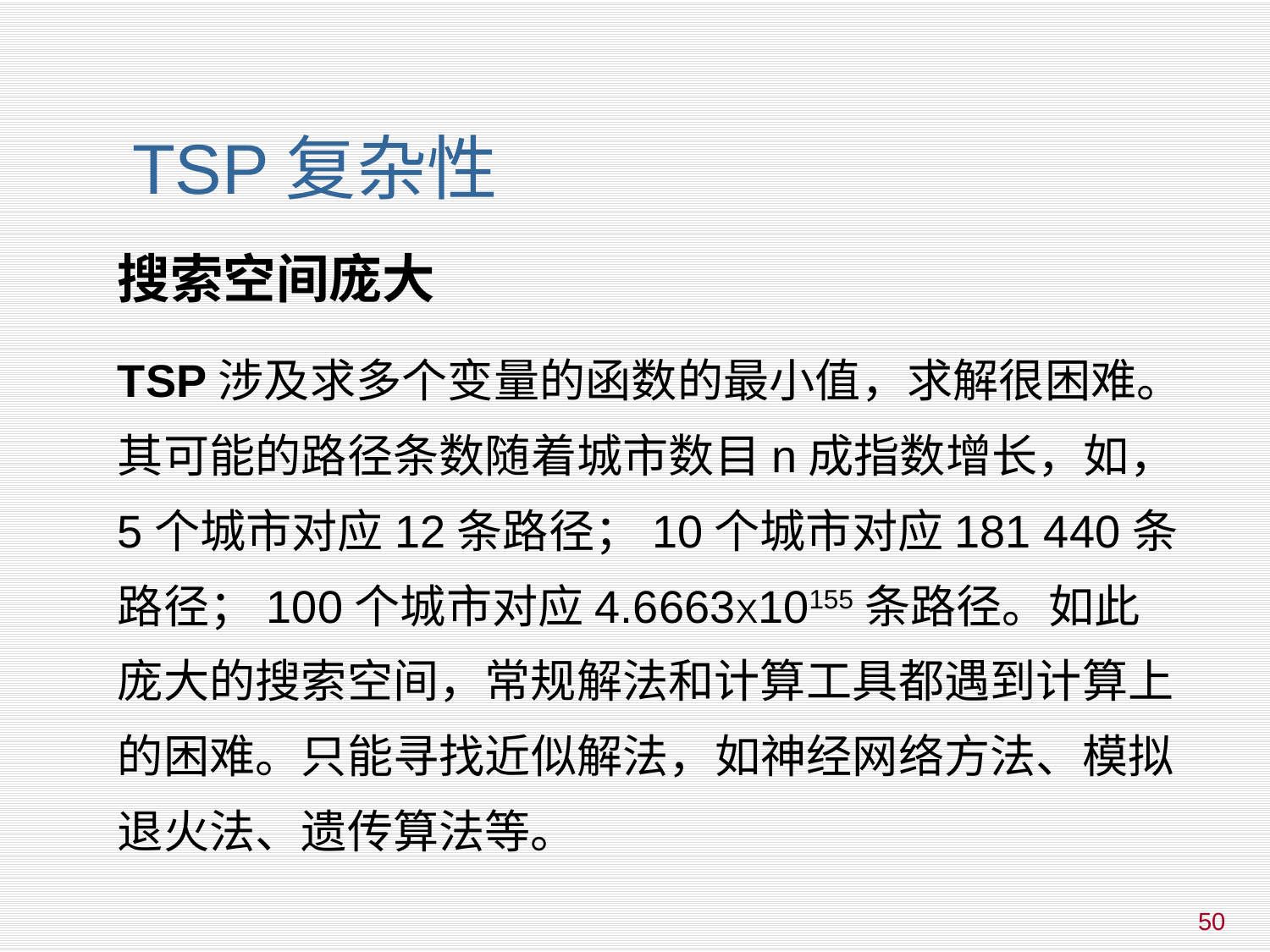

# TSP复杂性
搜索空间庞大

TSP涉及求多个变量的函数的最小值，求解很困难。
其可能的路径条数随着城市数目n成指数增长，如，
5个城市对应12条路径；10个城市对应181 440条
路径；100个城市对应4.6663X10155条路径。如此
庞大的搜索空间，常规解法和计算工具都遇到计算上
的困难。只能寻找近似解法，如神经网络方法、模拟
退火法、遗传算法等。
50